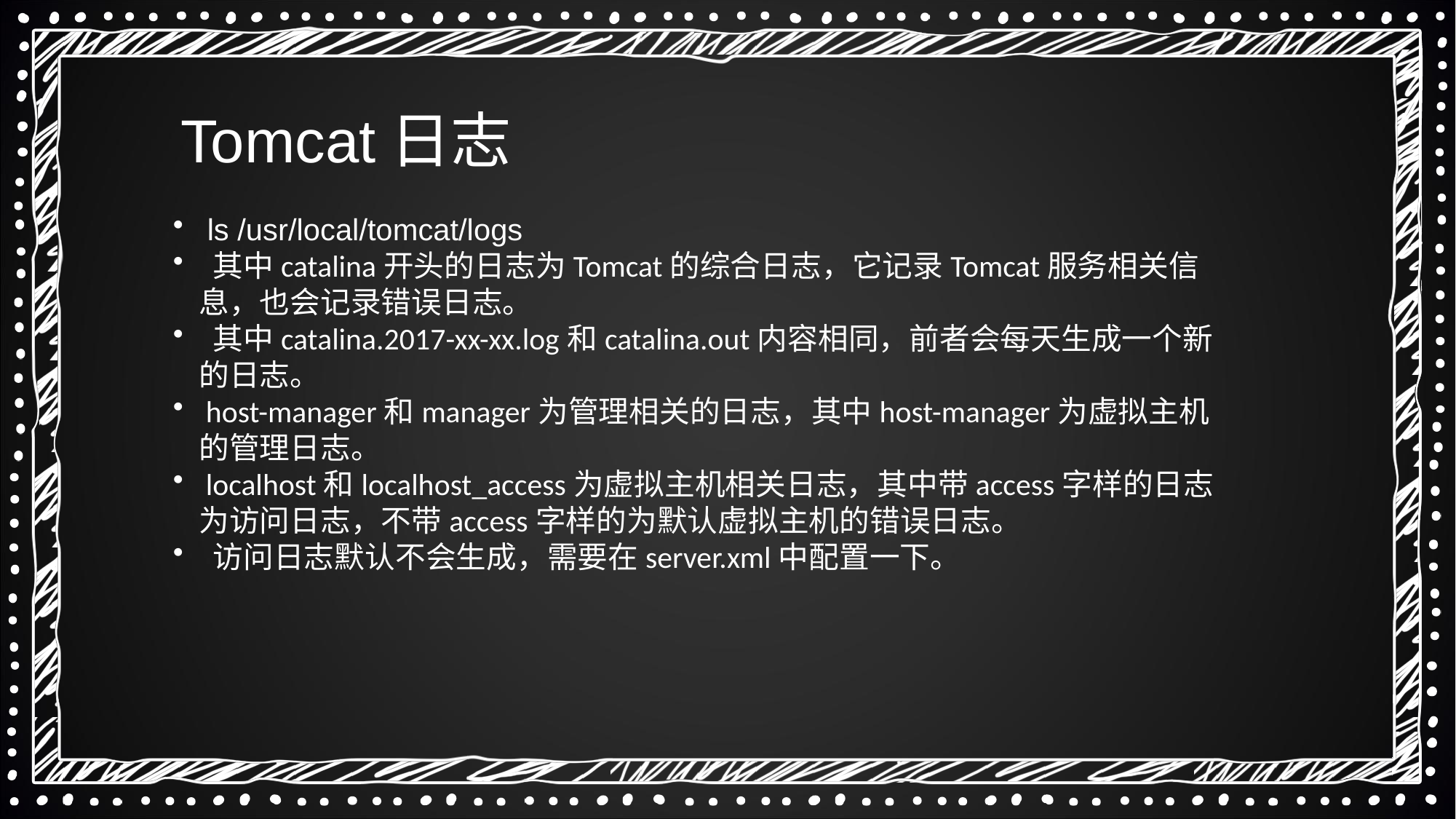

Tomcat日志
 ls /usr/local/tomcat/logs
 其中catalina开头的日志为Tomcat的综合日志，它记录Tomcat服务相关信息，也会记录错误日志。
 其中catalina.2017-xx-xx.log和catalina.out内容相同，前者会每天生成一个新的日志。
 host-manager和manager为管理相关的日志，其中host-manager为虚拟主机的管理日志。
 localhost和localhost_access为虚拟主机相关日志，其中带access字样的日志为访问日志，不带access字样的为默认虚拟主机的错误日志。
 访问日志默认不会生成，需要在server.xml中配置一下。